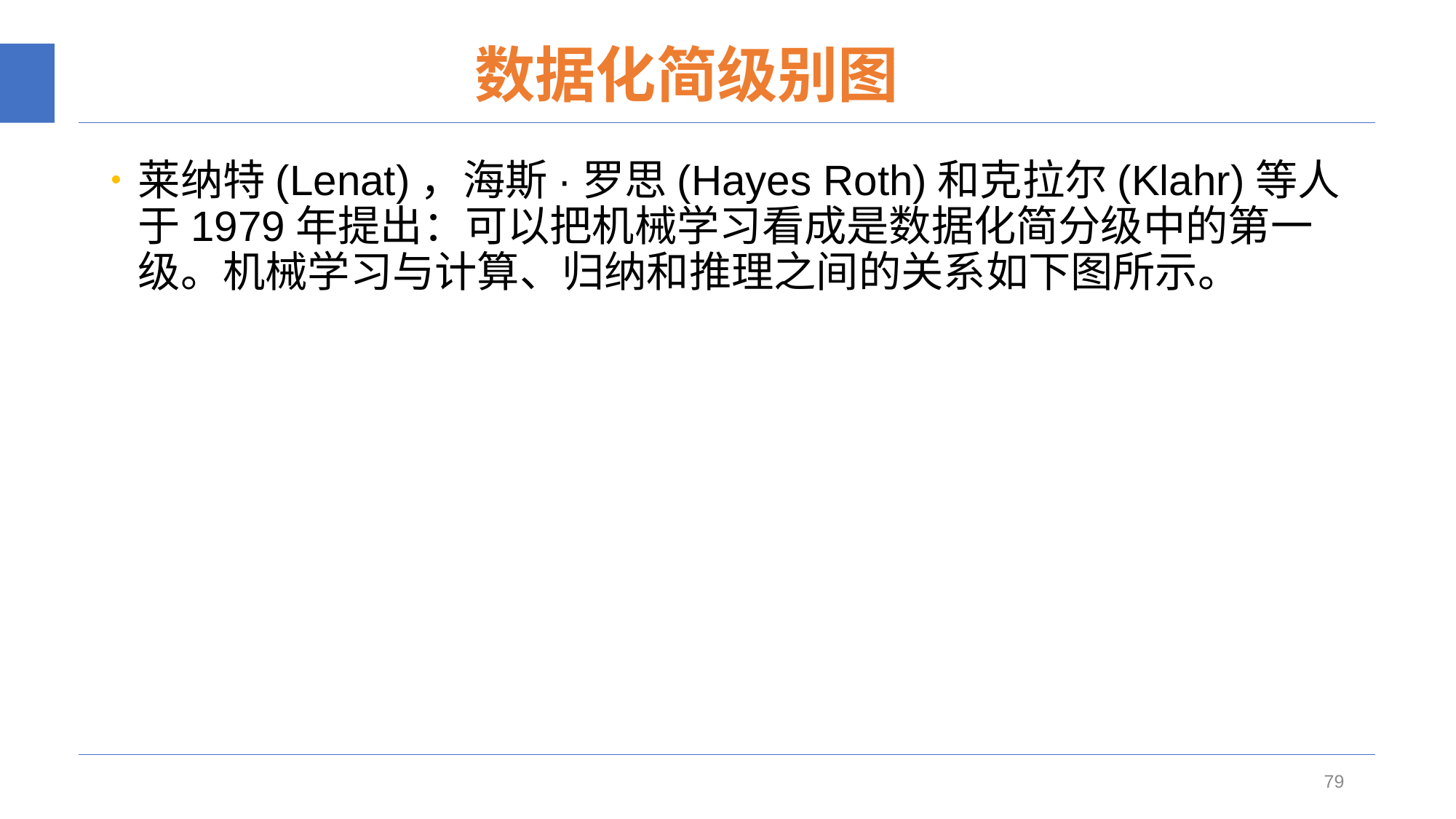

# 数据化简级别图
莱纳特(Lenat)，海斯·罗思(Hayes Roth)和克拉尔(Klahr)等人于1979年提出：可以把机械学习看成是数据化简分级中的第一级。机械学习与计算、归纳和推理之间的关系如下图所示。

79